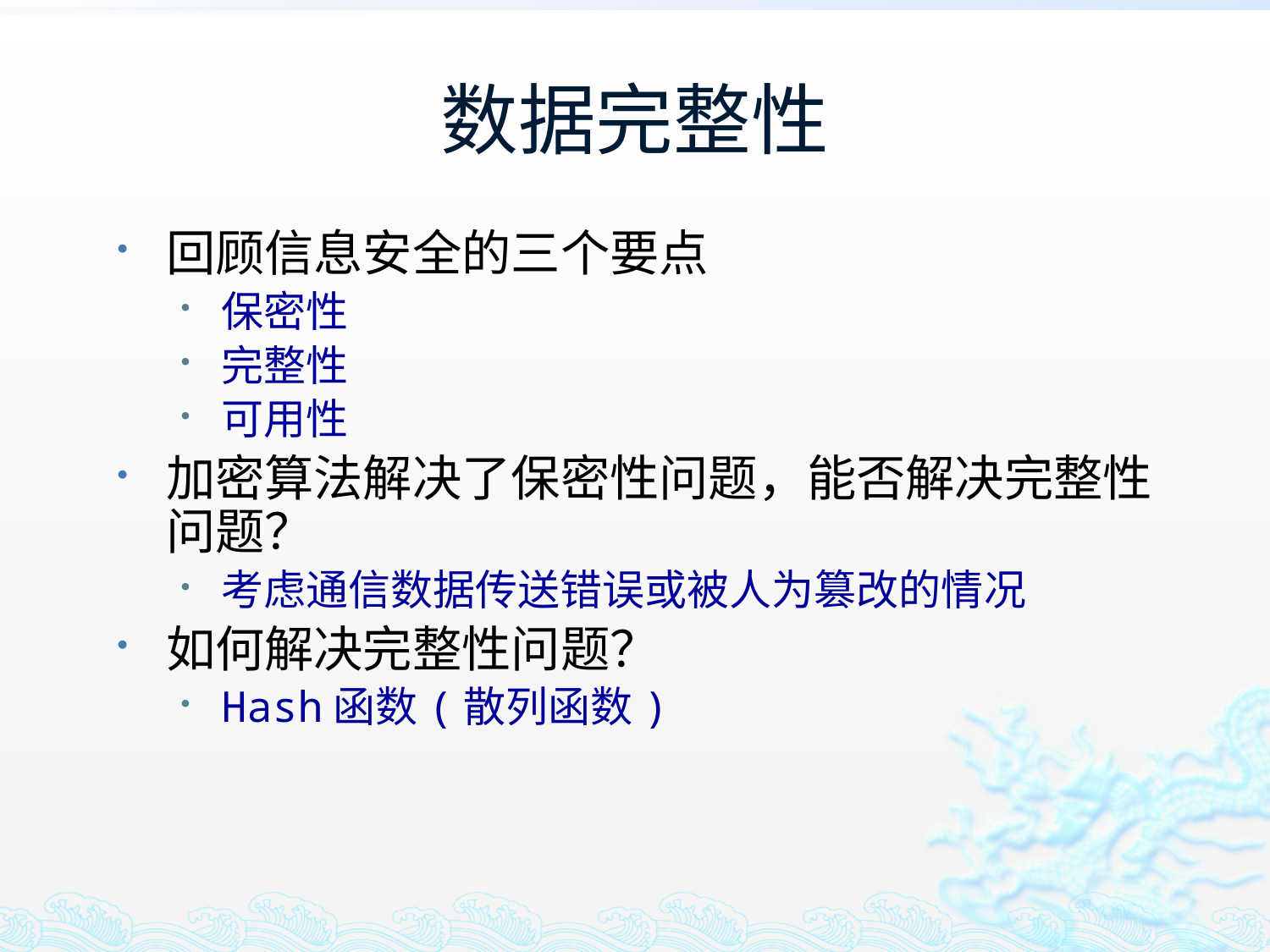

# 数据完整性
回顾信息安全的三个要点
保密性
完整性
可用性
加密算法解决了保密性问题，能否解决完整性问题？
考虑通信数据传送错误或被人为篡改的情况
如何解决完整性问题？
Hash函数(散列函数)